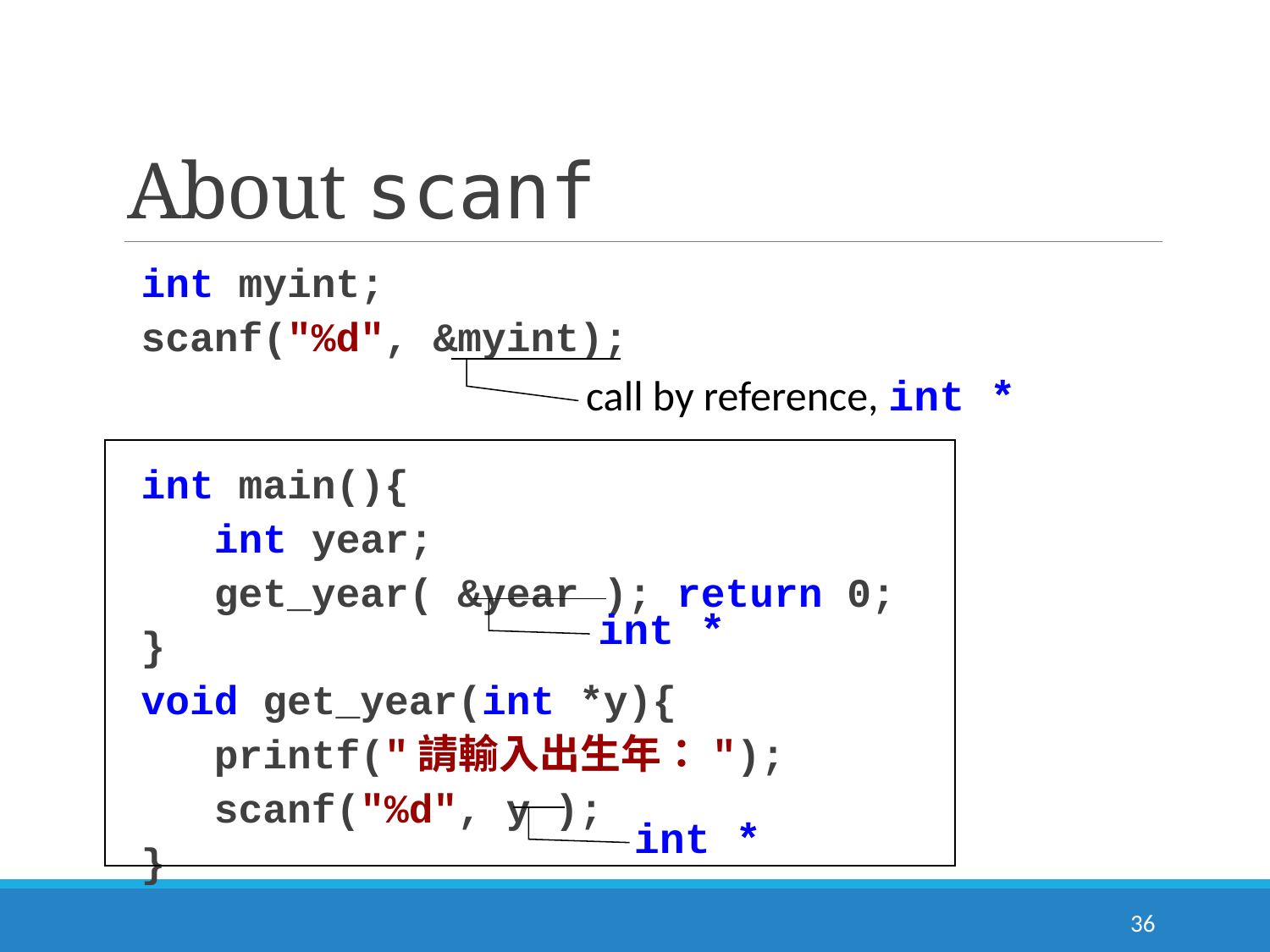

# About scanf

int myint;
scanf("%d", &myint);

int main(){
   int year;
   get_year( &year ); return 0;
}
void get_year(int *y){
   printf("請輸入出生年：");
   scanf("%d", y );
}
call by reference, int *

int *

int *
36